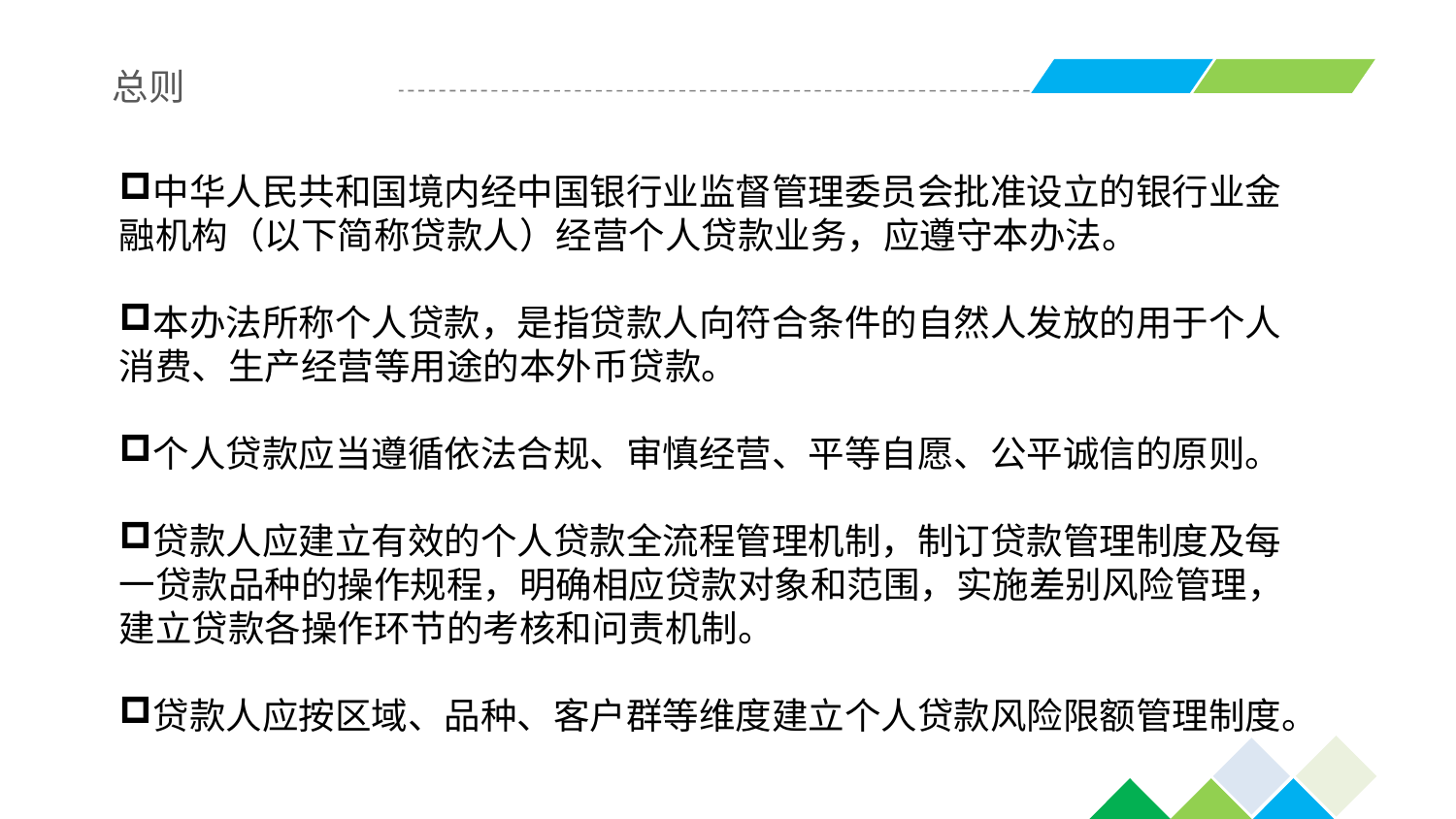

总则

中华人民共和国境内经中国银行业监督管理委员会批准设立的银行业金融机构（以下简称贷款人）经营个人贷款业务，应遵守本办法。

本办法所称个人贷款，是指贷款人向符合条件的自然人发放的用于个人消费、生产经营等用途的本外币贷款。

个人贷款应当遵循依法合规、审慎经营、平等自愿、公平诚信的原则。

贷款人应建立有效的个人贷款全流程管理机制，制订贷款管理制度及每一贷款品种的操作规程，明确相应贷款对象和范围，实施差别风险管理，建立贷款各操作环节的考核和问责机制。

贷款人应按区域、品种、客户群等维度建立个人贷款风险限额管理制度。